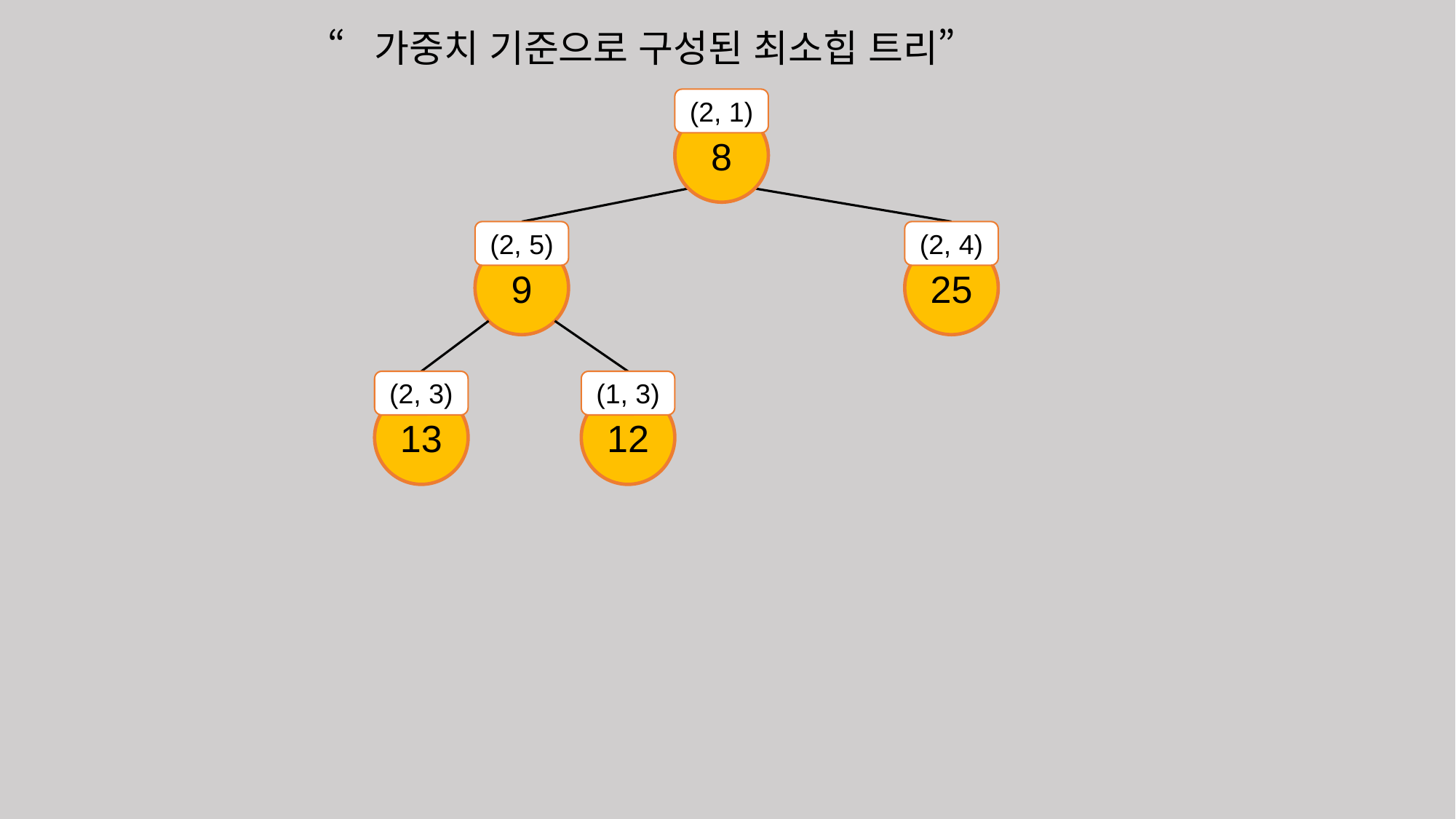

“가중치 기준으로 구성된 최소힙 트리”
(2, 1)
8
(2, 5)
9
(2, 4)
25
(2, 3)
13
(1, 3)
12